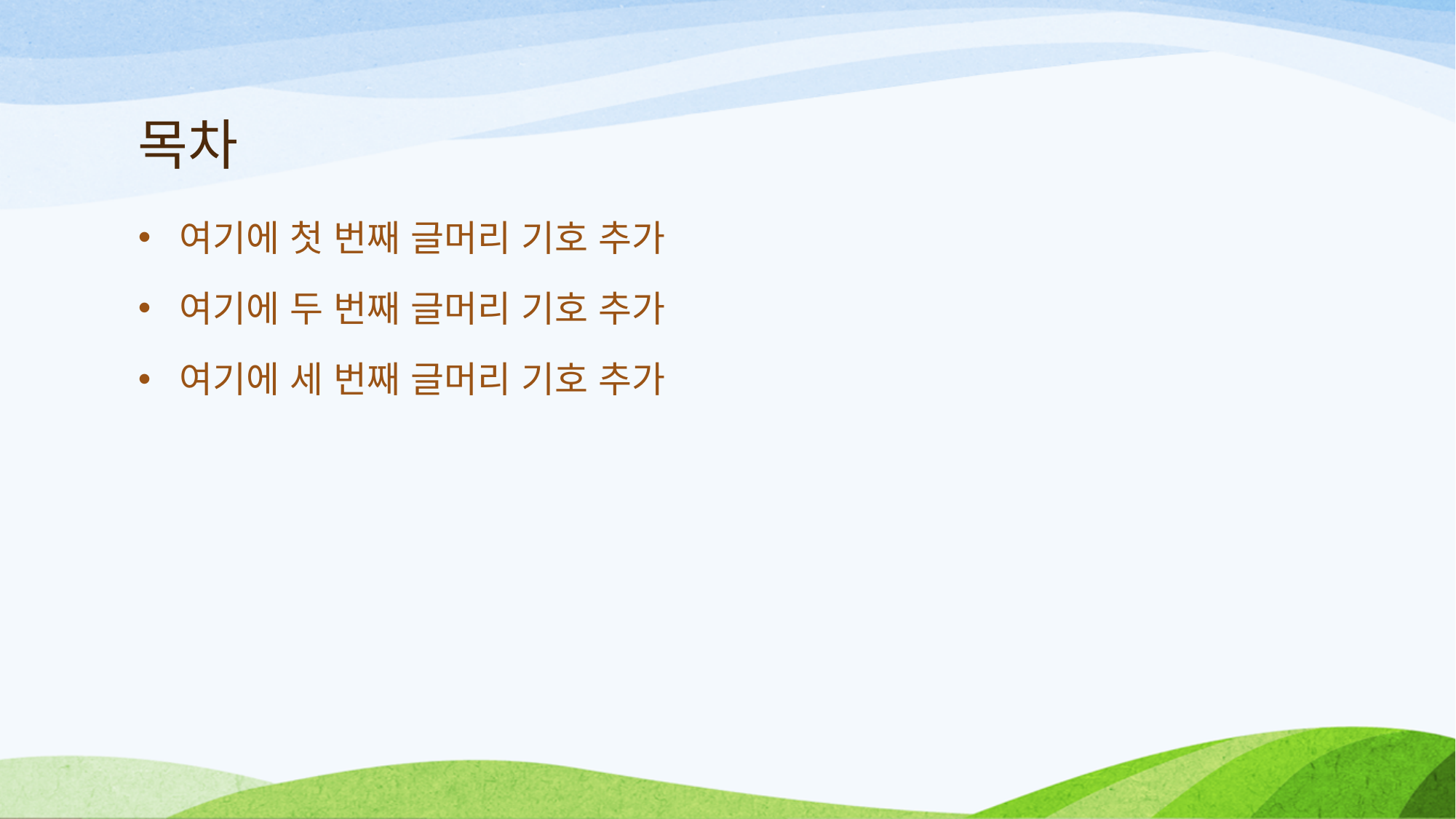

# 목차
여기에 첫 번째 글머리 기호 추가
여기에 두 번째 글머리 기호 추가
여기에 세 번째 글머리 기호 추가